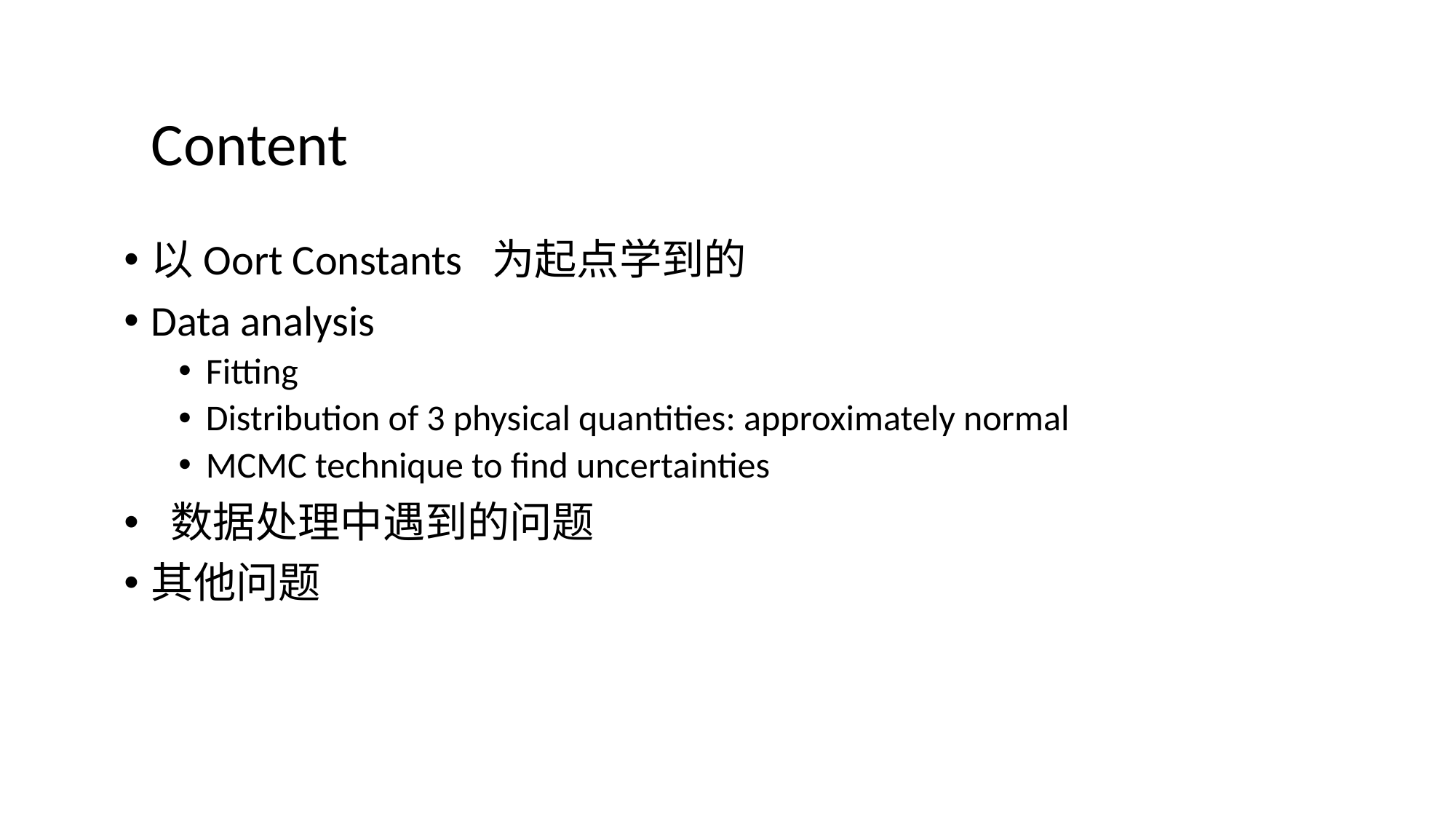

Content
以Oort Constants  为起点学到的
Data analysis
Fitting
Distribution of 3 physical quantities: approximately normal
MCMC technique to find uncertainties
 数据处理中遇到的问题
其他问题